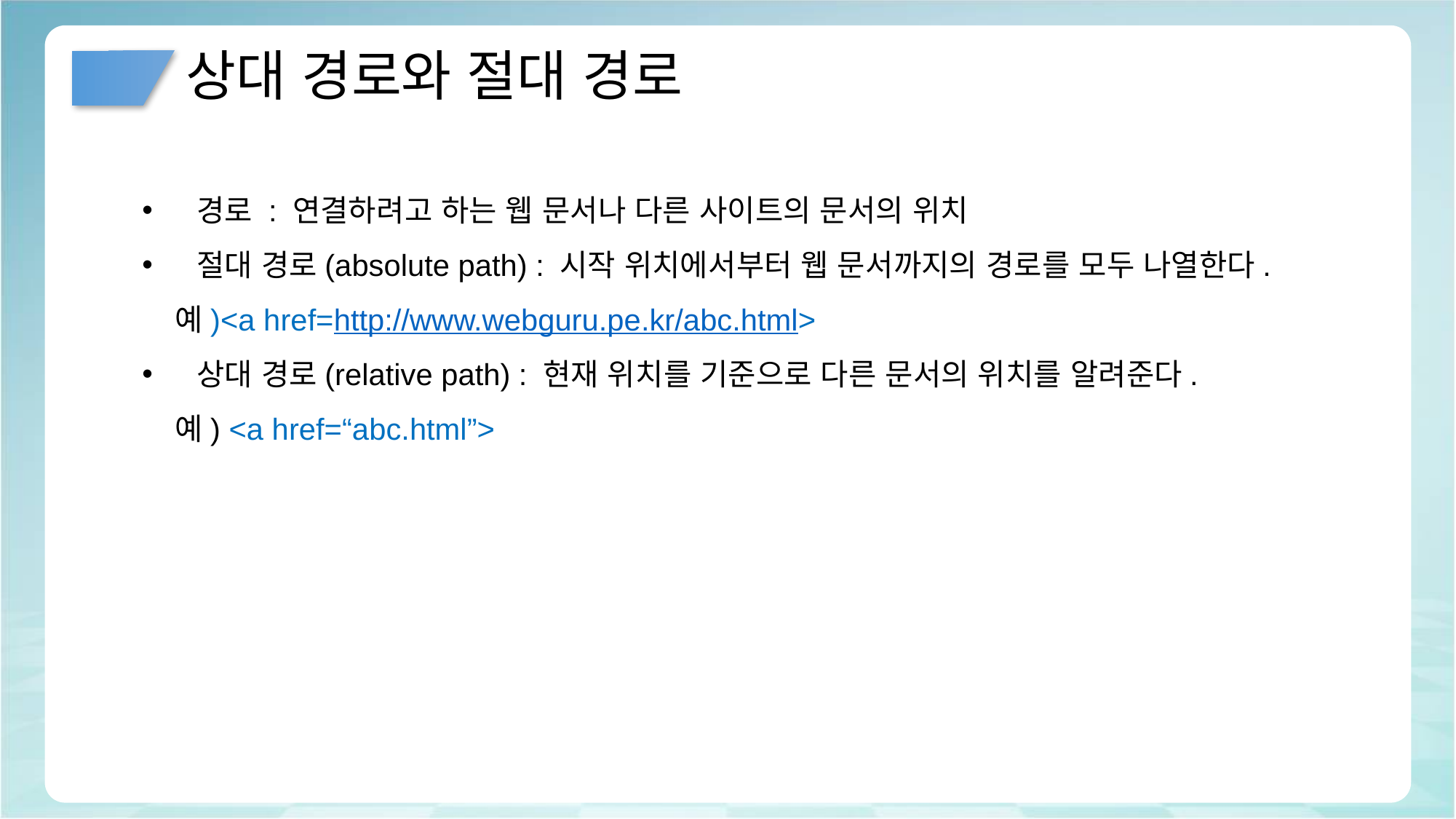

# 상대 경로와 절대 경로
경로 : 연결하려고 하는 웹 문서나 다른 사이트의 문서의 위치
절대 경로(absolute path) : 시작 위치에서부터 웹 문서까지의 경로를 모두 나열한다.
   예)<a href=http://www.webguru.pe.kr/abc.html>
상대 경로(relative path) : 현재 위치를 기준으로 다른 문서의 위치를 알려준다.
   예) <a href=“abc.html”>